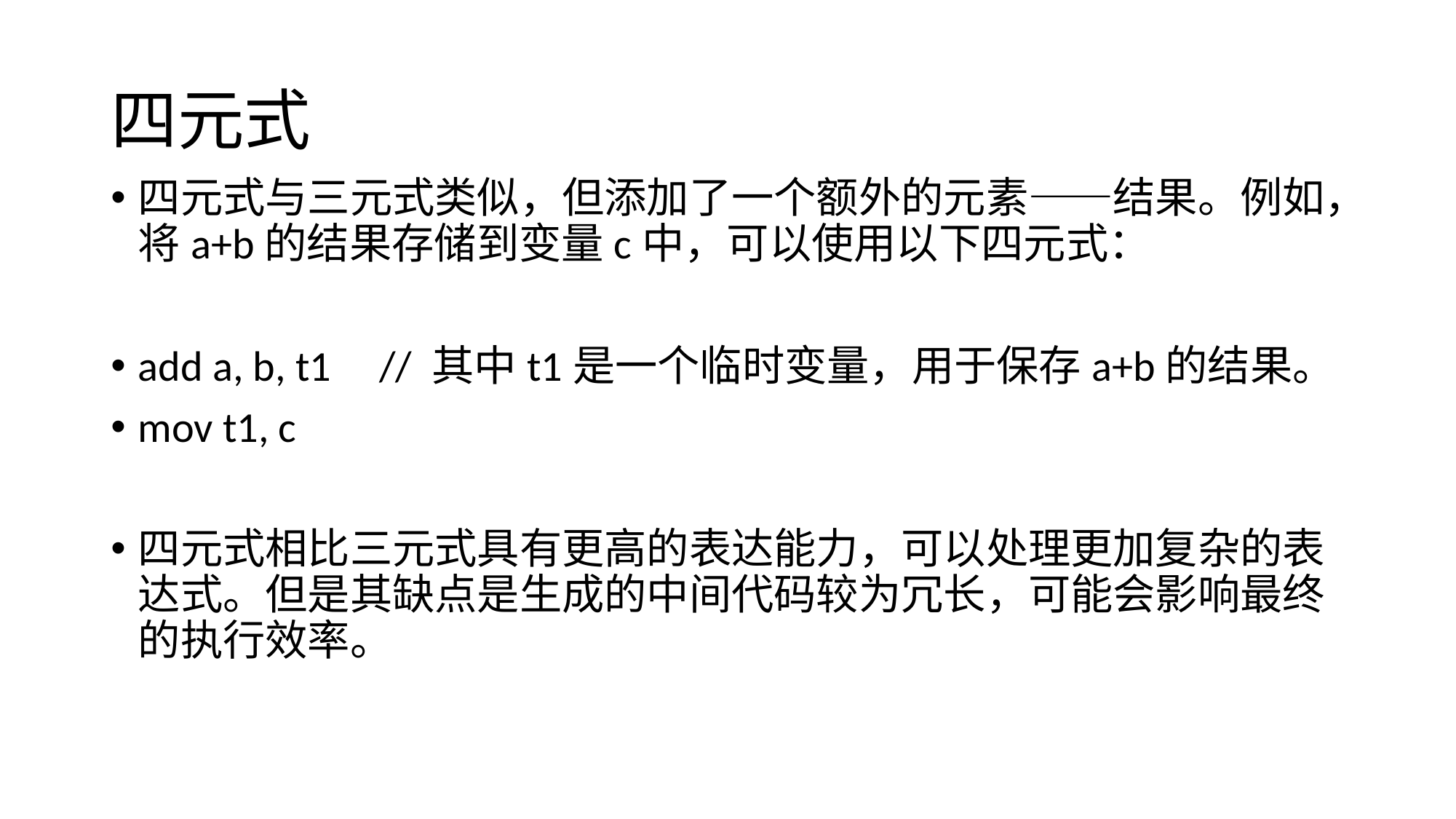

# 四元式
四元式与三元式类似，但添加了一个额外的元素——结果。例如，将a+b的结果存储到变量c中，可以使用以下四元式：

add a, b, t1     // 其中t1是一个临时变量，用于保存a+b的结果。
mov t1, c

四元式相比三元式具有更高的表达能力，可以处理更加复杂的表达式。但是其缺点是生成的中间代码较为冗长，可能会影响最终的执行效率。